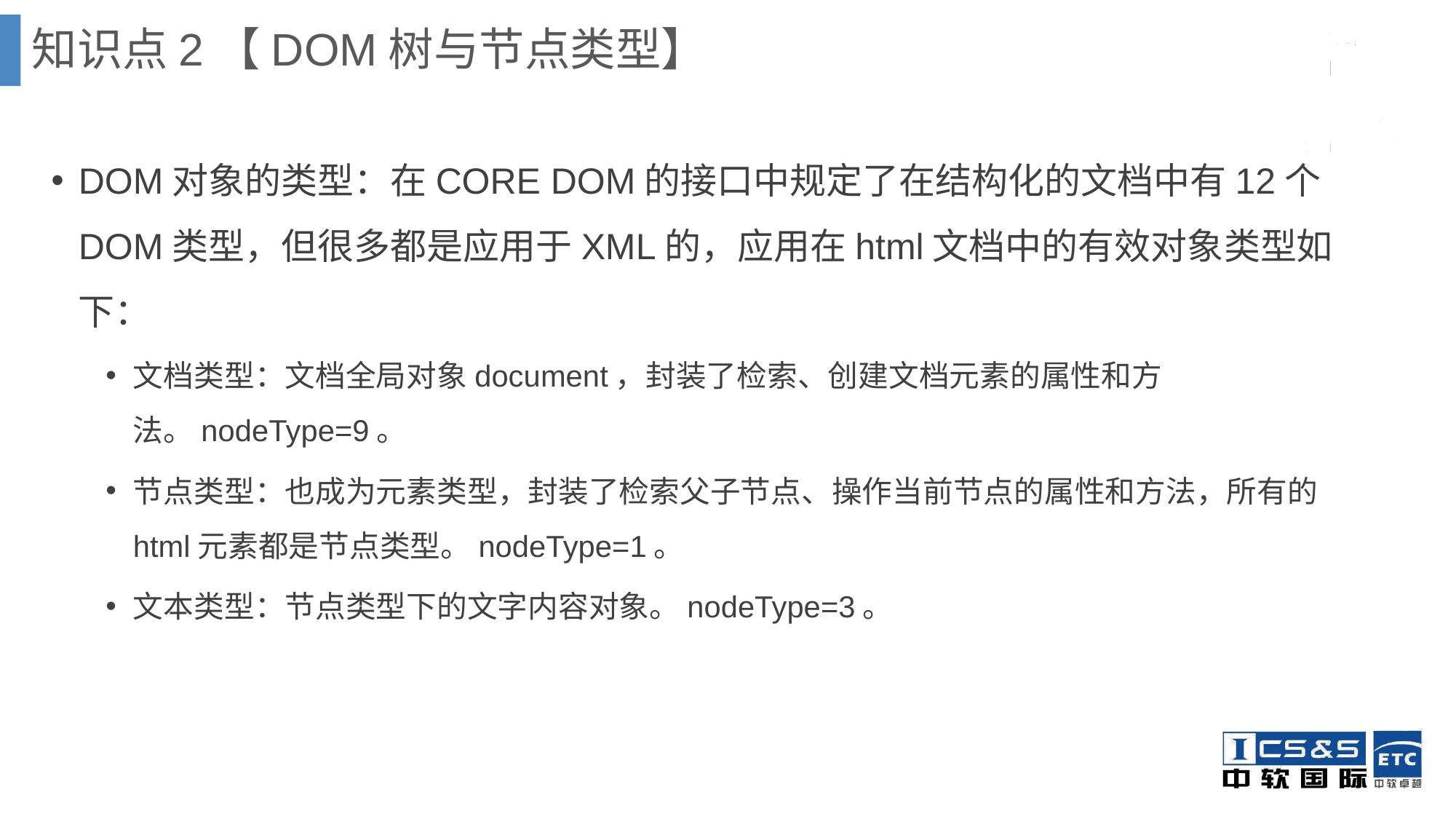

知识点2【DOM树与节点类型】
DOM对象的类型：在CORE DOM的接口中规定了在结构化的文档中有12个DOM类型，但很多都是应用于XML的，应用在html文档中的有效对象类型如下：
文档类型：文档全局对象document，封装了检索、创建文档元素的属性和方法。nodeType=9。
节点类型：也成为元素类型，封装了检索父子节点、操作当前节点的属性和方法，所有的html元素都是节点类型。nodeType=1。
文本类型：节点类型下的文字内容对象。nodeType=3。